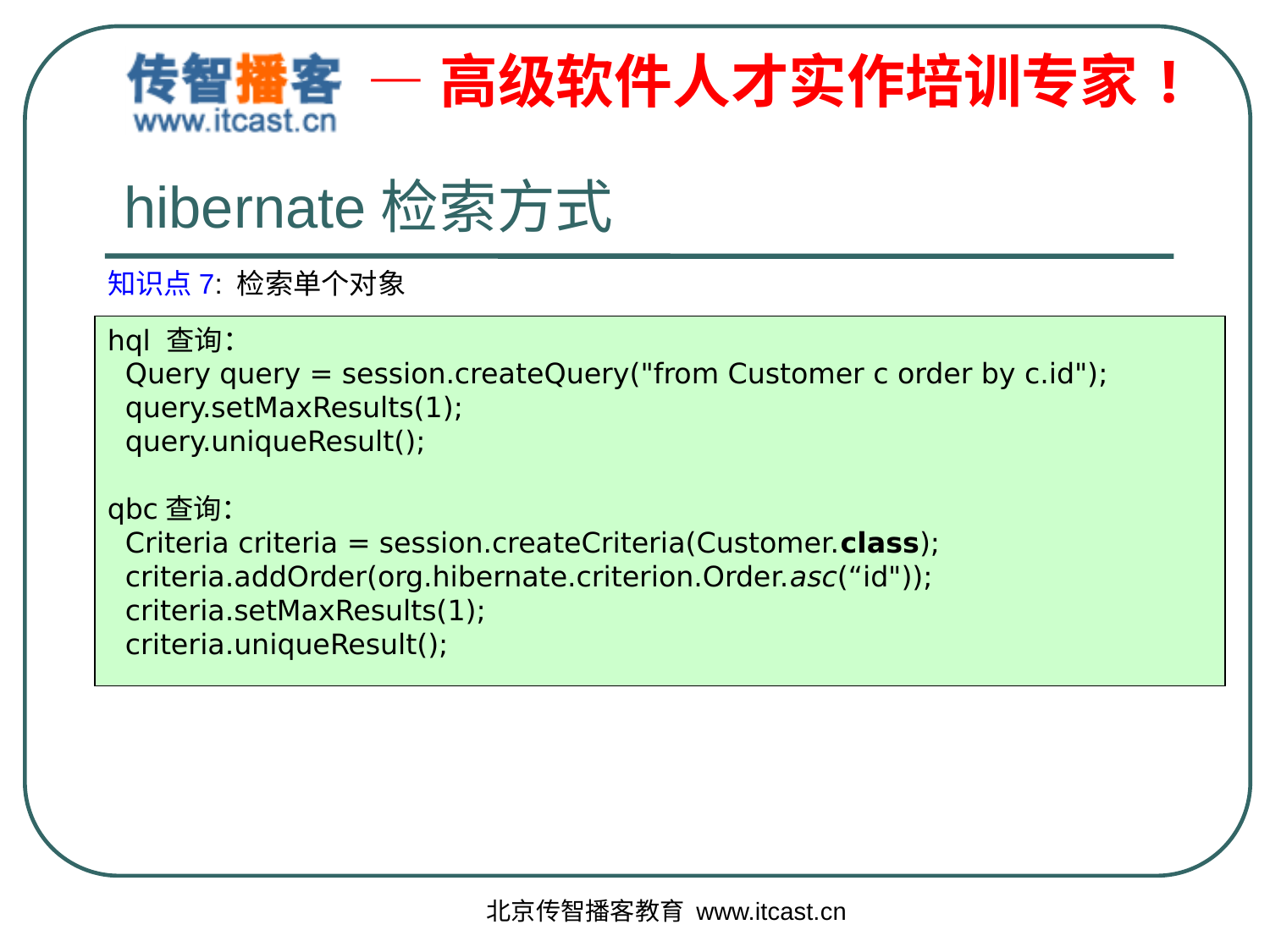

# hibernate检索方式
知识点7: 检索单个对象
hql 查询：
  Query query = session.createQuery("from Customer c order by c.id");
  query.setMaxResults(1);
  query.uniqueResult();

qbc查询：
  Criteria criteria = session.createCriteria(Customer.class);
  criteria.addOrder(org.hibernate.criterion.Order.asc(“id"));
  criteria.setMaxResults(1);
  criteria.uniqueResult();
北京传智播客教育 www.itcast.cn